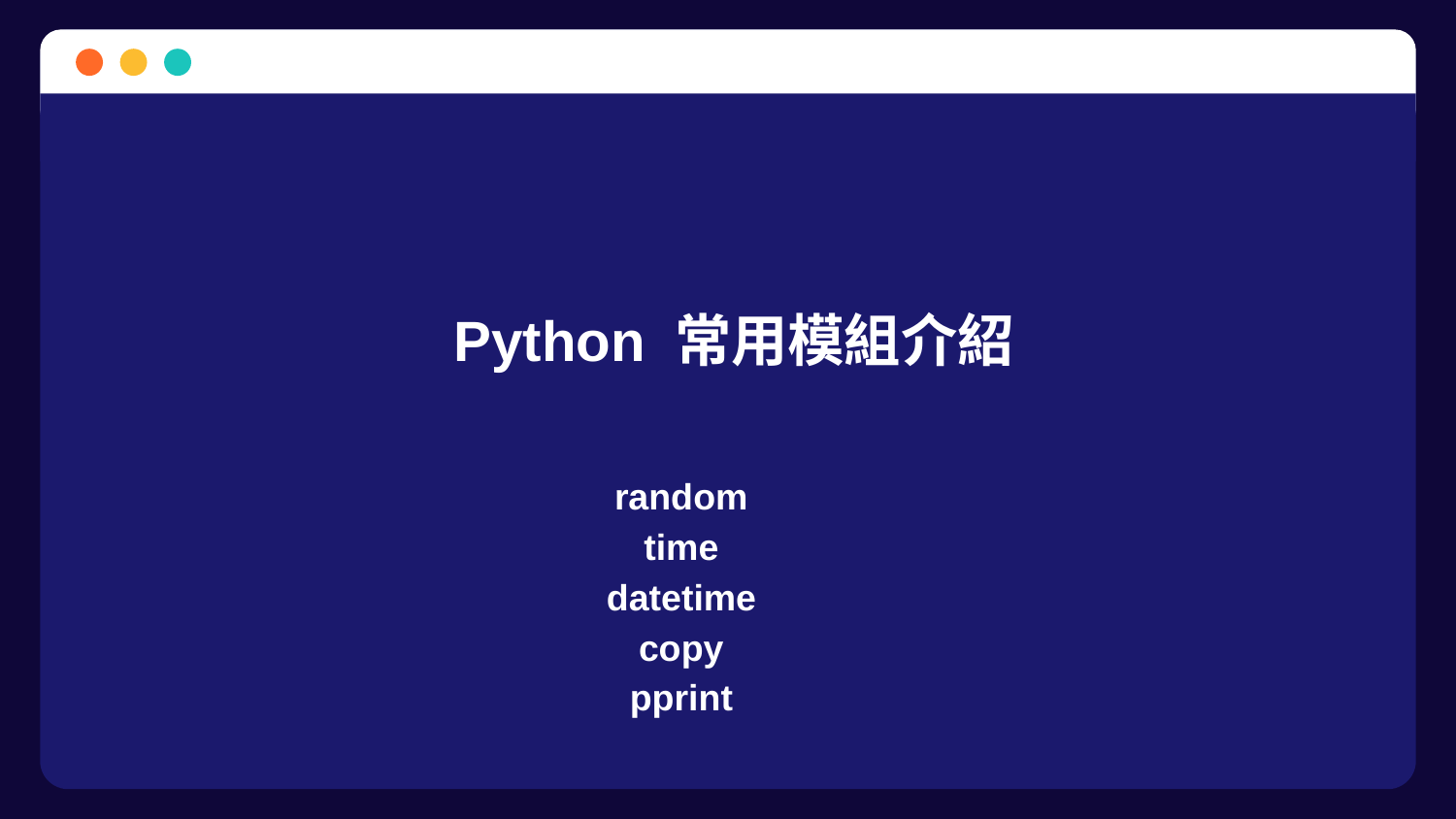

# Python 常用模組介紹
random
time
datetime
copy
pprint